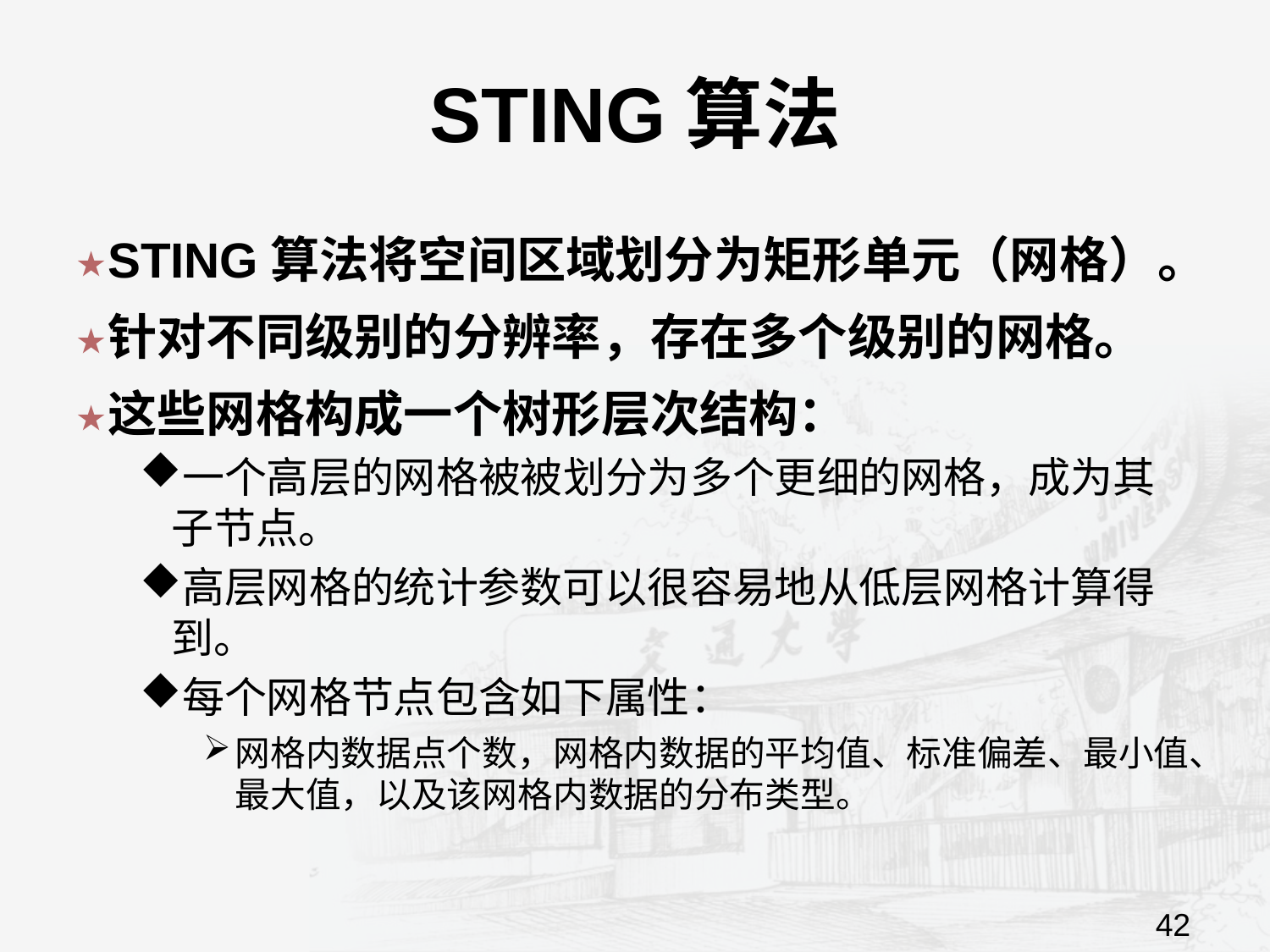

# STING算法
STING算法将空间区域划分为矩形单元（网格）。
针对不同级别的分辨率，存在多个级别的网格。
这些网格构成一个树形层次结构：
一个高层的网格被被划分为多个更细的网格，成为其子节点。
高层网格的统计参数可以很容易地从低层网格计算得到。
每个网格节点包含如下属性：
网格内数据点个数，网格内数据的平均值、标准偏差、最小值、最大值，以及该网格内数据的分布类型。
42